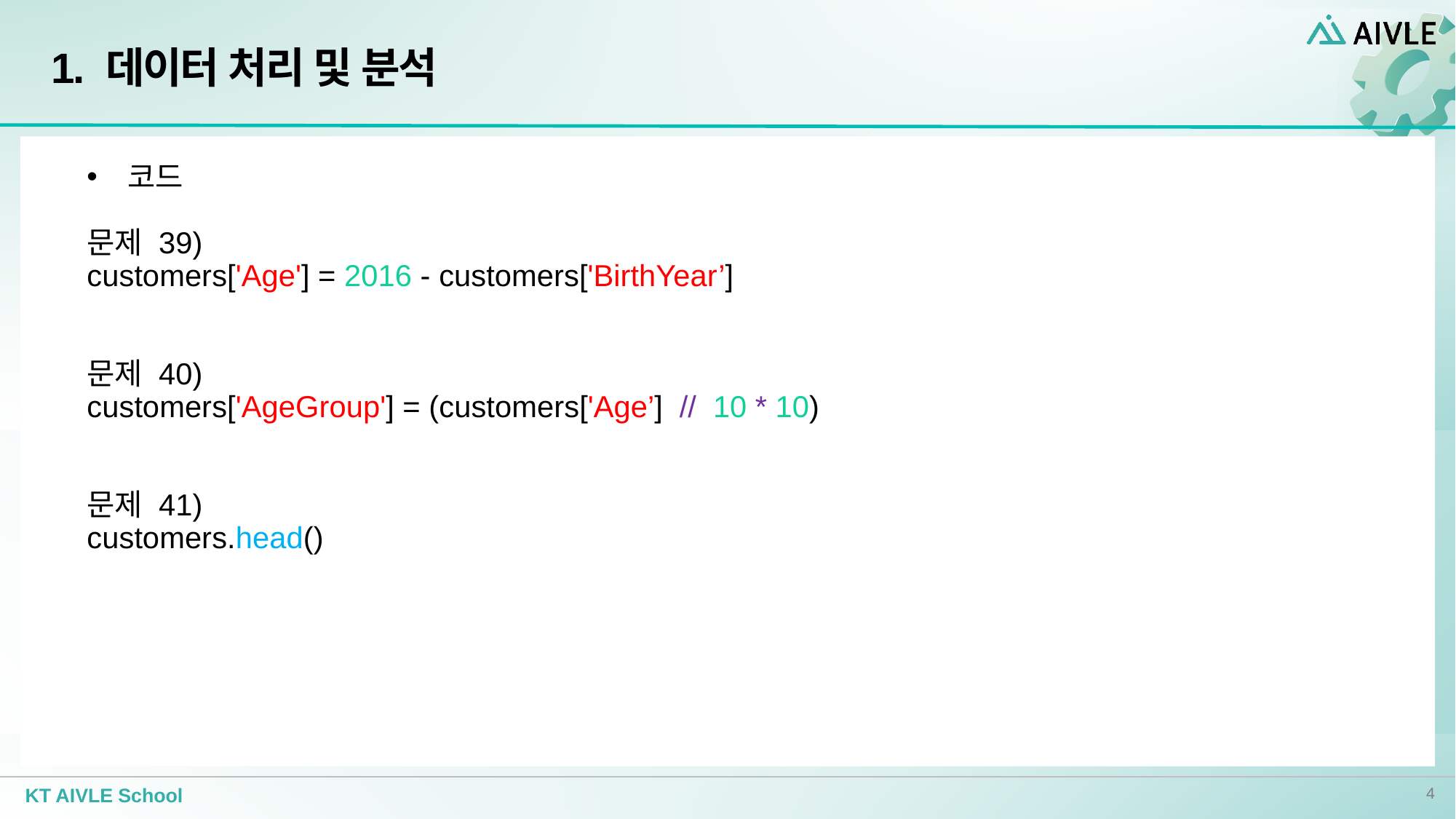

# 1. 데이터 처리 및 분석
코드

문제 39)
customers['Age'] = 2016 - customers['BirthYear’]

문제 40)
customers['AgeGroup'] = (customers['Age’]  //  10 * 10)

문제 41)
customers.head()